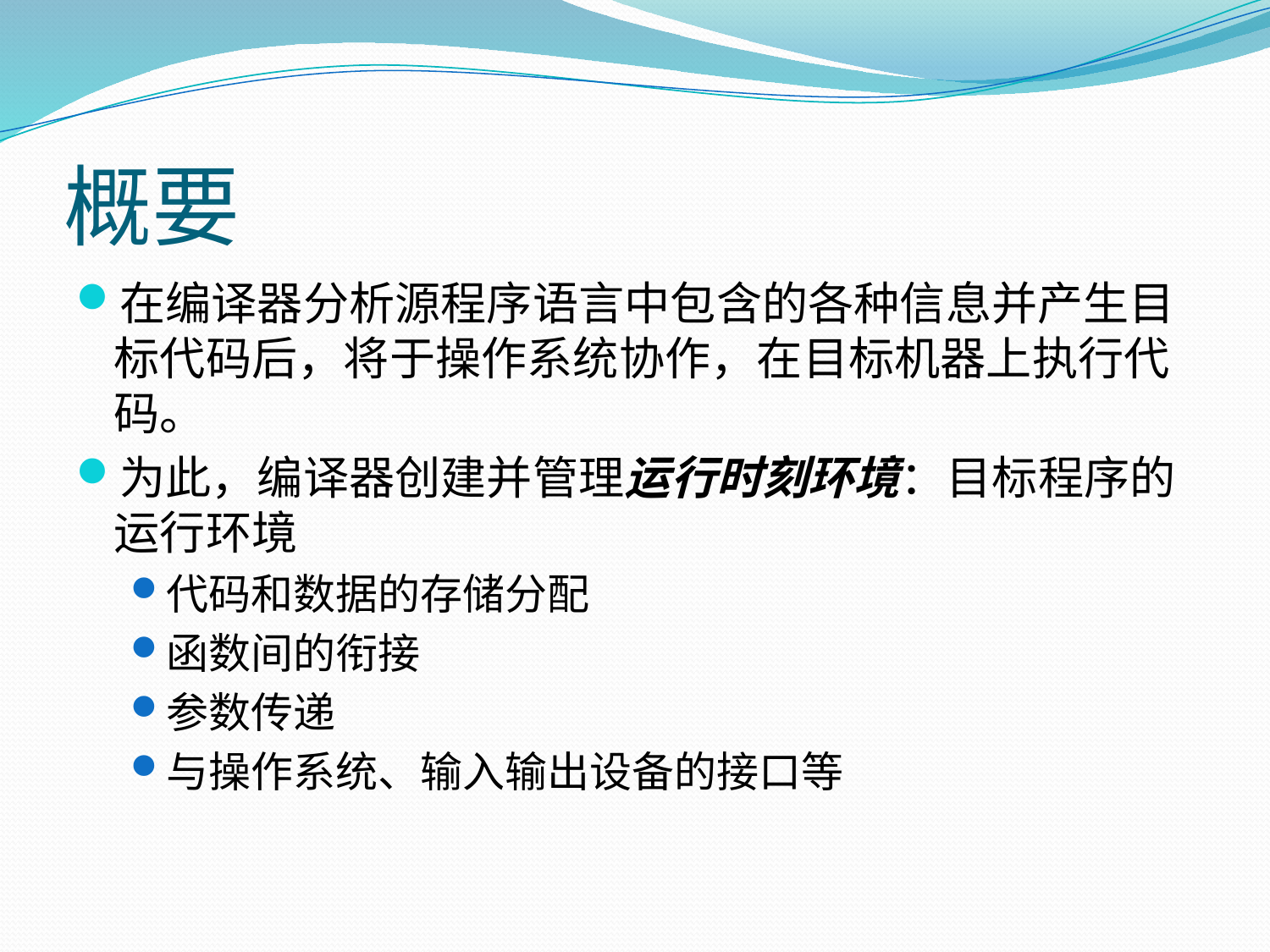

# 概要
在编译器分析源程序语言中包含的各种信息并产生目标代码后，将于操作系统协作，在目标机器上执行代码。
为此，编译器创建并管理运行时刻环境：目标程序的运行环境
代码和数据的存储分配
函数间的衔接
参数传递
与操作系统、输入输出设备的接口等